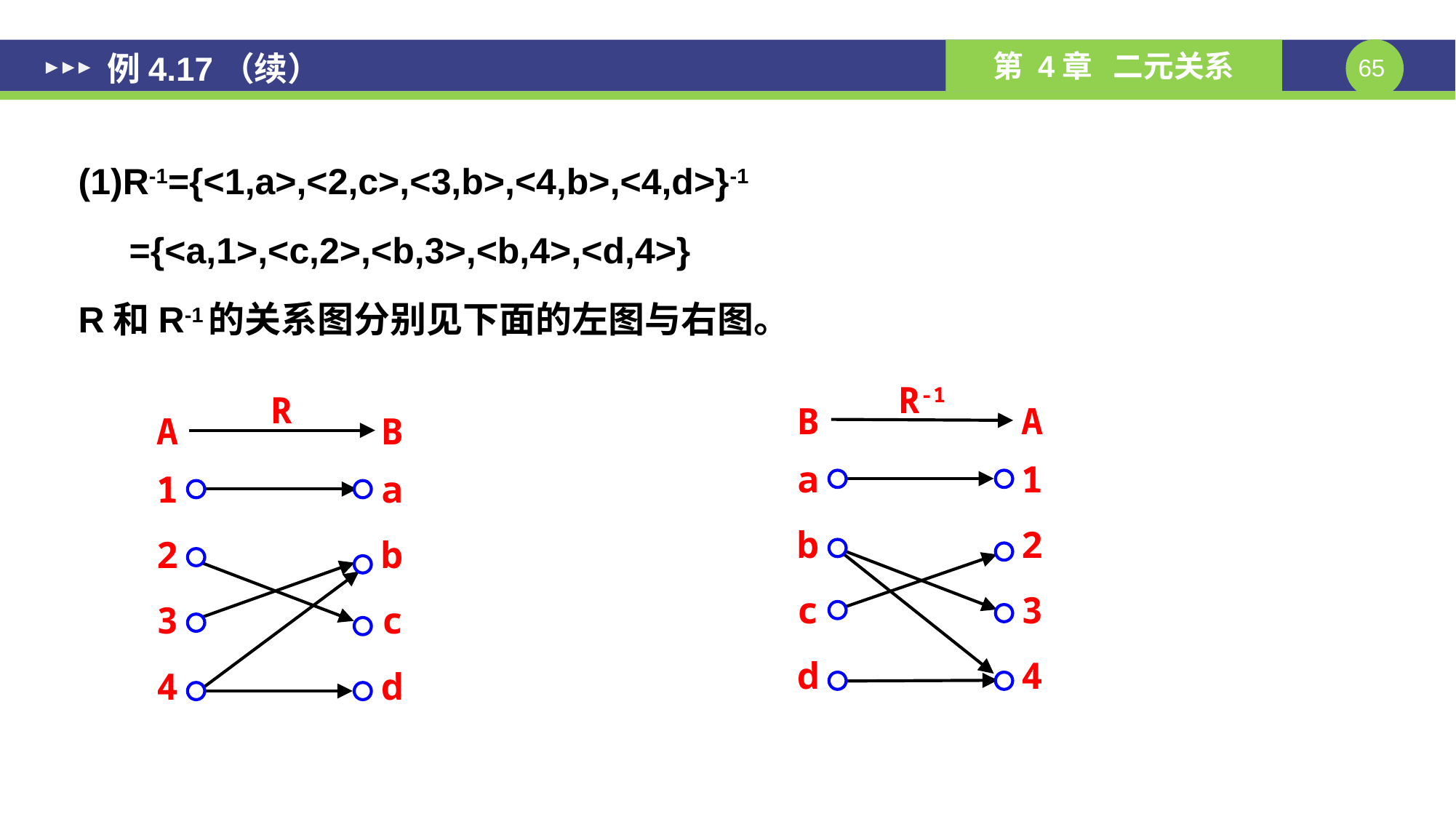

# 例4.17（续）
(1)R-1={<1,a>,<2,c>,<3,b>,<4,b>,<4,d>}-1
     ={<a,1>,<c,2>,<b,3>,<b,4>,<d,4>}
R和R-1的关系图分别见下面的左图与右图。
R-1
A
B

a
1

b
2

c
3

d
4

R
A
B

1
a

2
b

3
c

4
d